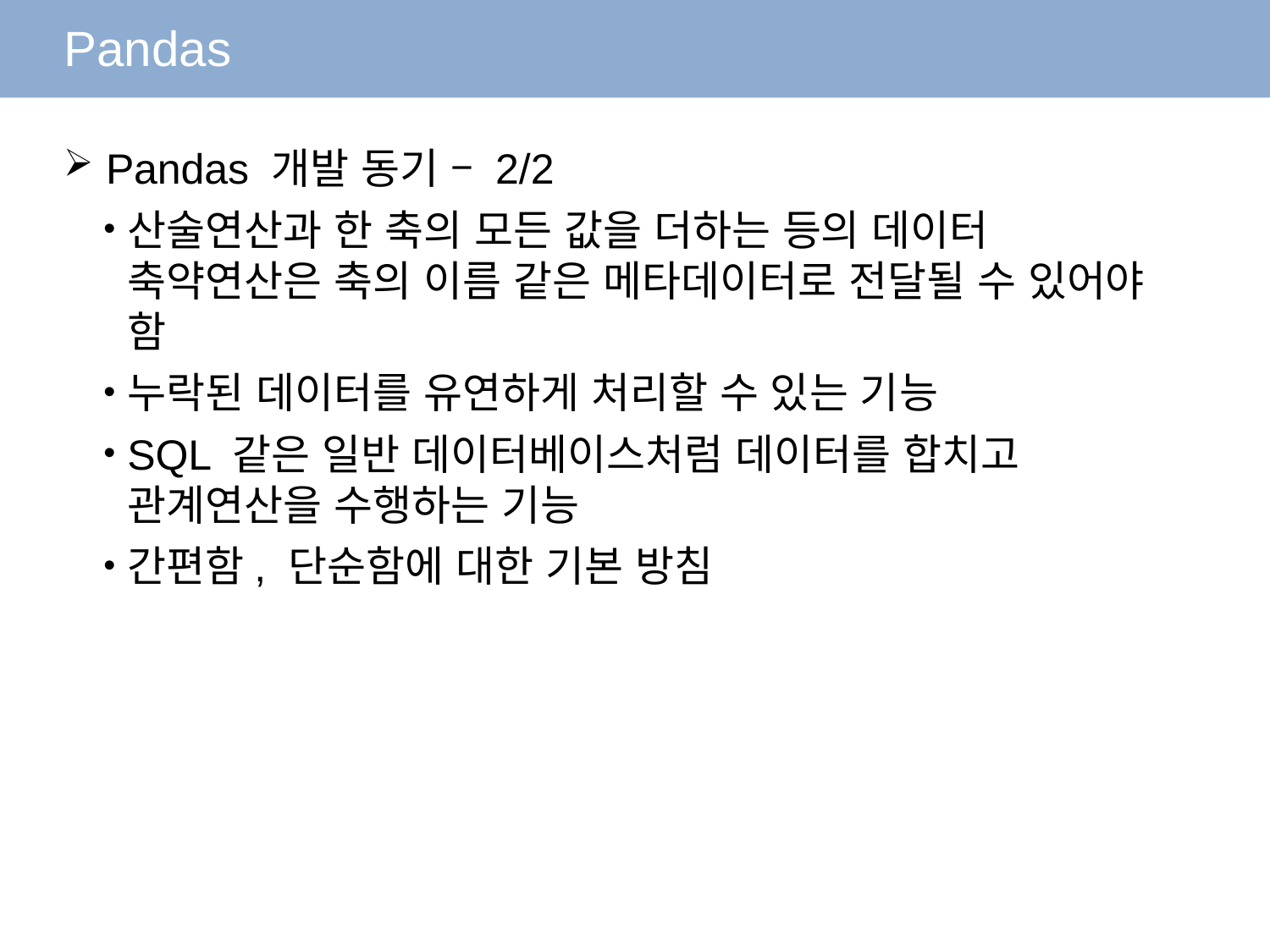

# Pandas
 Pandas 개발 동기 – 2/2
산술연산과 한 축의 모든 값을 더하는 등의 데이터 축약연산은 축의 이름 같은 메타데이터로 전달될 수 있어야 함
누락된 데이터를 유연하게 처리할 수 있는 기능
SQL 같은 일반 데이터베이스처럼 데이터를 합치고 관계연산을 수행하는 기능
간편함, 단순함에 대한 기본 방침